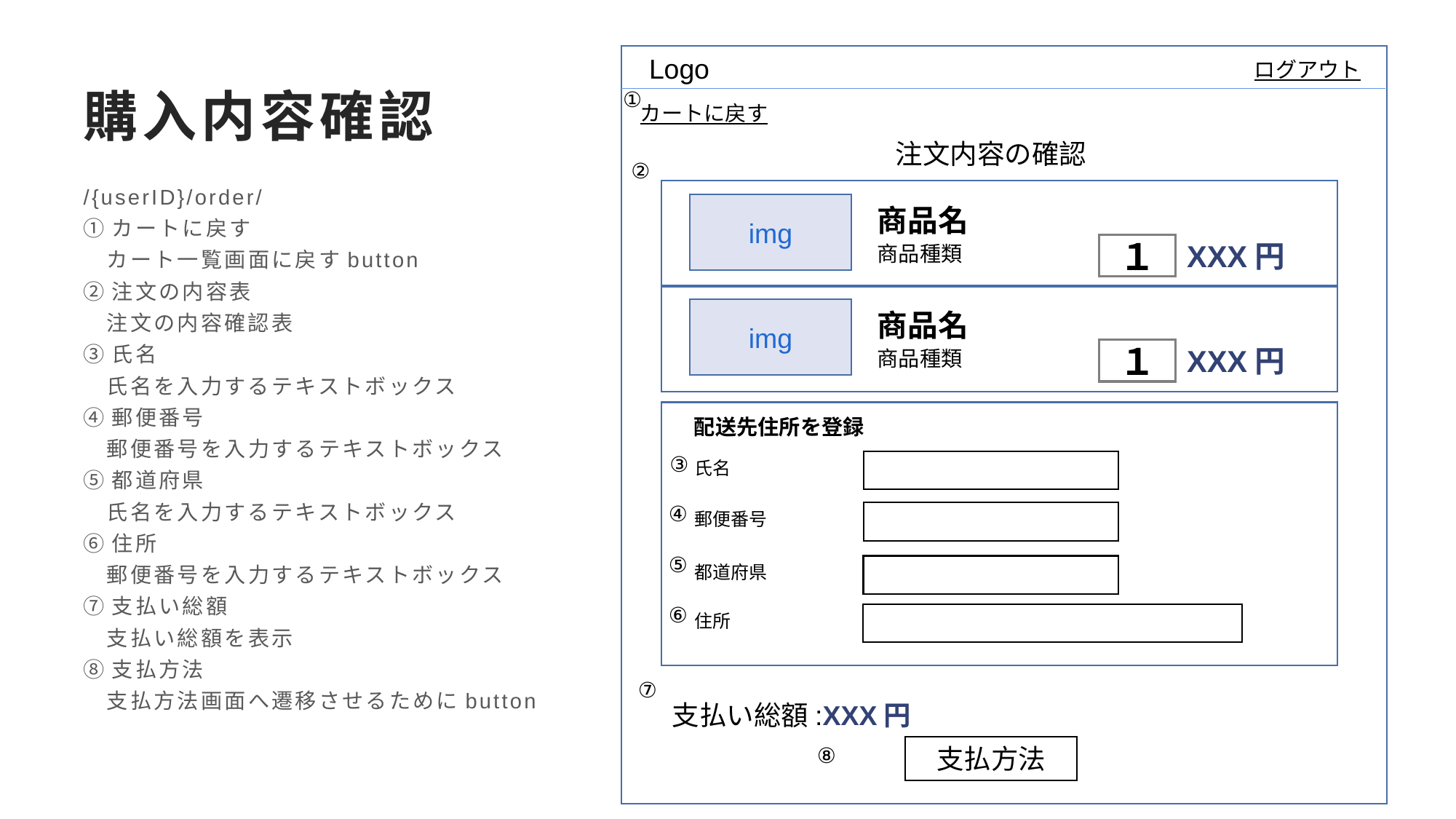

Logo
ログアウト
# 購入内容確認
①
カートに戻す
注文内容の確認
②
/{userID}/order/
①カートに戻す
　カート一覧画面に戻すbutton
②注文の内容表
　注文の内容確認表
③氏名
　氏名を入力するテキストボックス
④郵便番号
　郵便番号を入力するテキストボックス
⑤都道府県
　氏名を入力するテキストボックス
⑥住所
　郵便番号を入力するテキストボックス
⑦支払い総額
　支払い総額を表示
⑧支払方法
　支払方法画面へ遷移させるためにbutton

商品名
商品種類

img
１

XXX円

商品名
商品種類

img
１

XXX円

配送先住所を登録
氏名

郵便番号

都道府県

住所

③
④
⑤
⑥
⑦
支払い総額:XXX円
⑧
支払方法